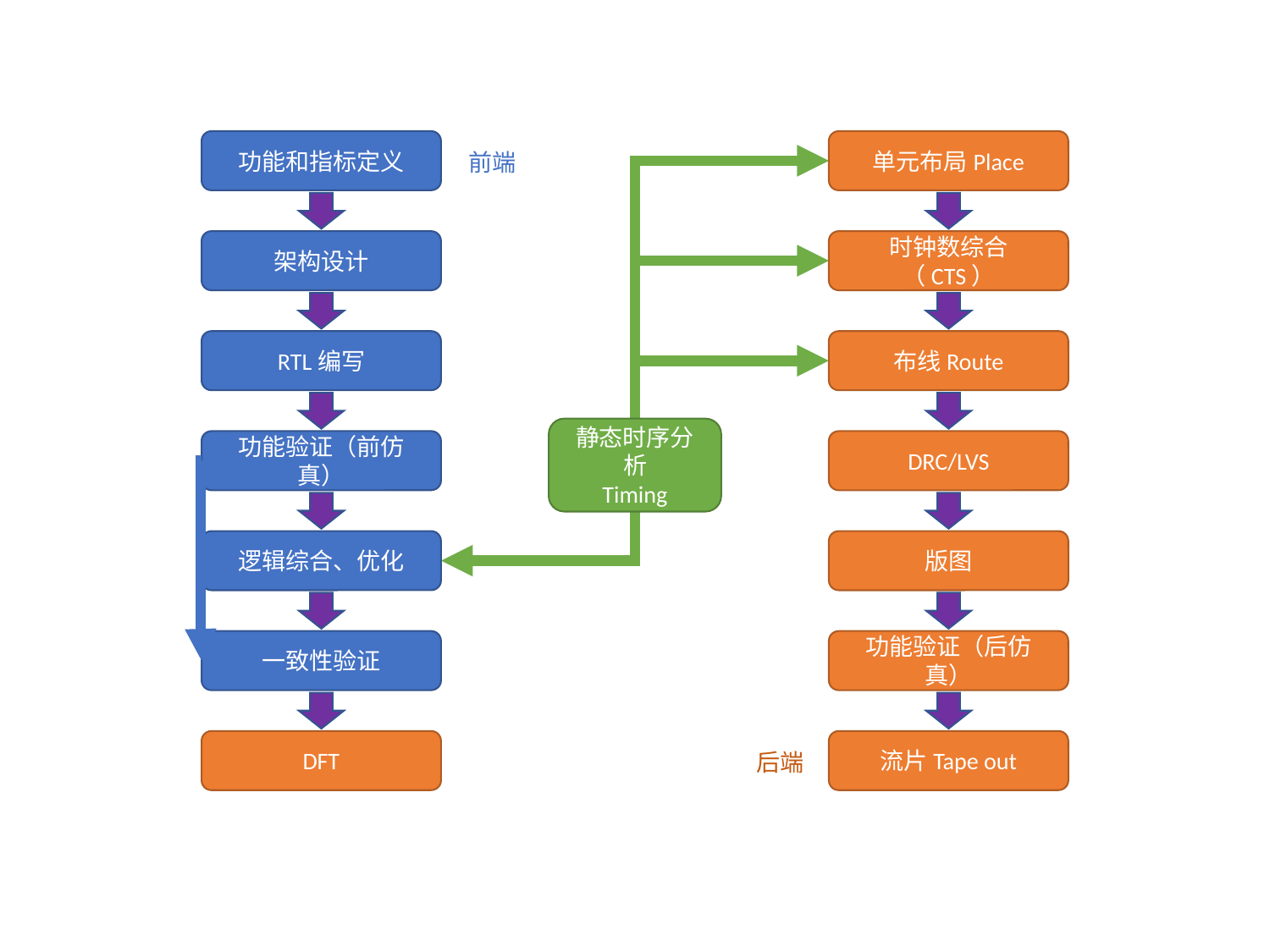

单元布局Place
功能和指标定义
前端

架构设计
时钟数综合（CTS）

布线Route
RTL编写

静态时序分析
Timing
DRC/LVS
功能验证（前仿真）

逻辑综合、优化
版图

功能验证（后仿真）
一致性验证

流片Tape out
DFT
后端